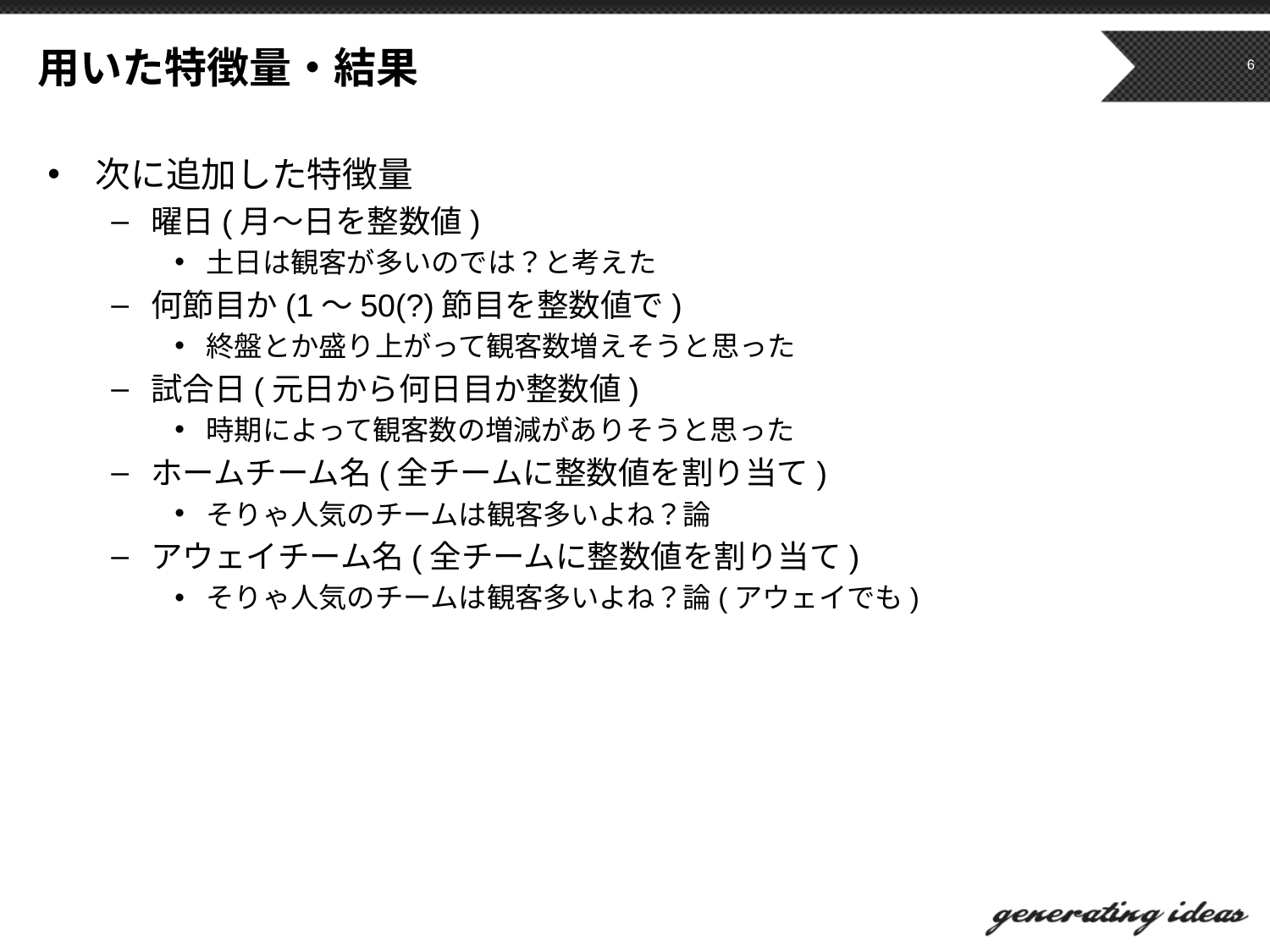

# 用いた特徴量・結果
6
次に追加した特徴量
曜日(月～日を整数値)
土日は観客が多いのでは？と考えた
何節目か(1～50(?)節目を整数値で)
終盤とか盛り上がって観客数増えそうと思った
試合日(元日から何日目か整数値)
時期によって観客数の増減がありそうと思った
ホームチーム名(全チームに整数値を割り当て)
そりゃ人気のチームは観客多いよね？論
アウェイチーム名(全チームに整数値を割り当て)
そりゃ人気のチームは観客多いよね？論(アウェイでも)